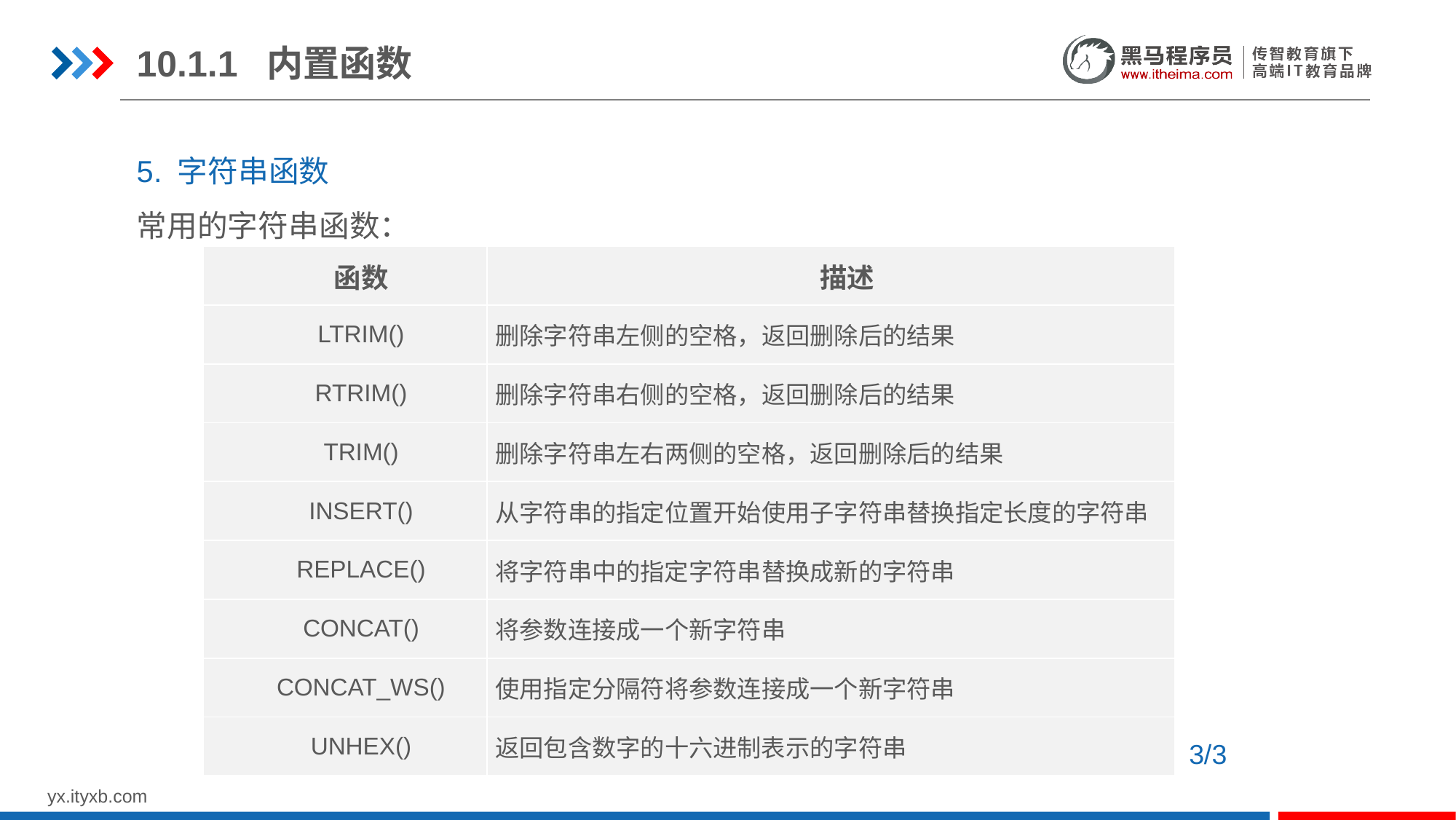

10.1.1  内置函数
5. 字符串函数
常用的字符串函数：
| 函数 | 描述 |
| --- | --- |
| LTRIM() | 删除字符串左侧的空格，返回删除后的结果 |
| RTRIM() | 删除字符串右侧的空格，返回删除后的结果 |
| TRIM() | 删除字符串左右两侧的空格，返回删除后的结果 |
| INSERT() | 从字符串的指定位置开始使用子字符串替换指定长度的字符串 |
| REPLACE() | 将字符串中的指定字符串替换成新的字符串 |
| CONCAT() | 将参数连接成一个新字符串 |
| CONCAT\_WS() | 使用指定分隔符将参数连接成一个新字符串 |
| UNHEX() | 返回包含数字的十六进制表示的字符串 |
3/3